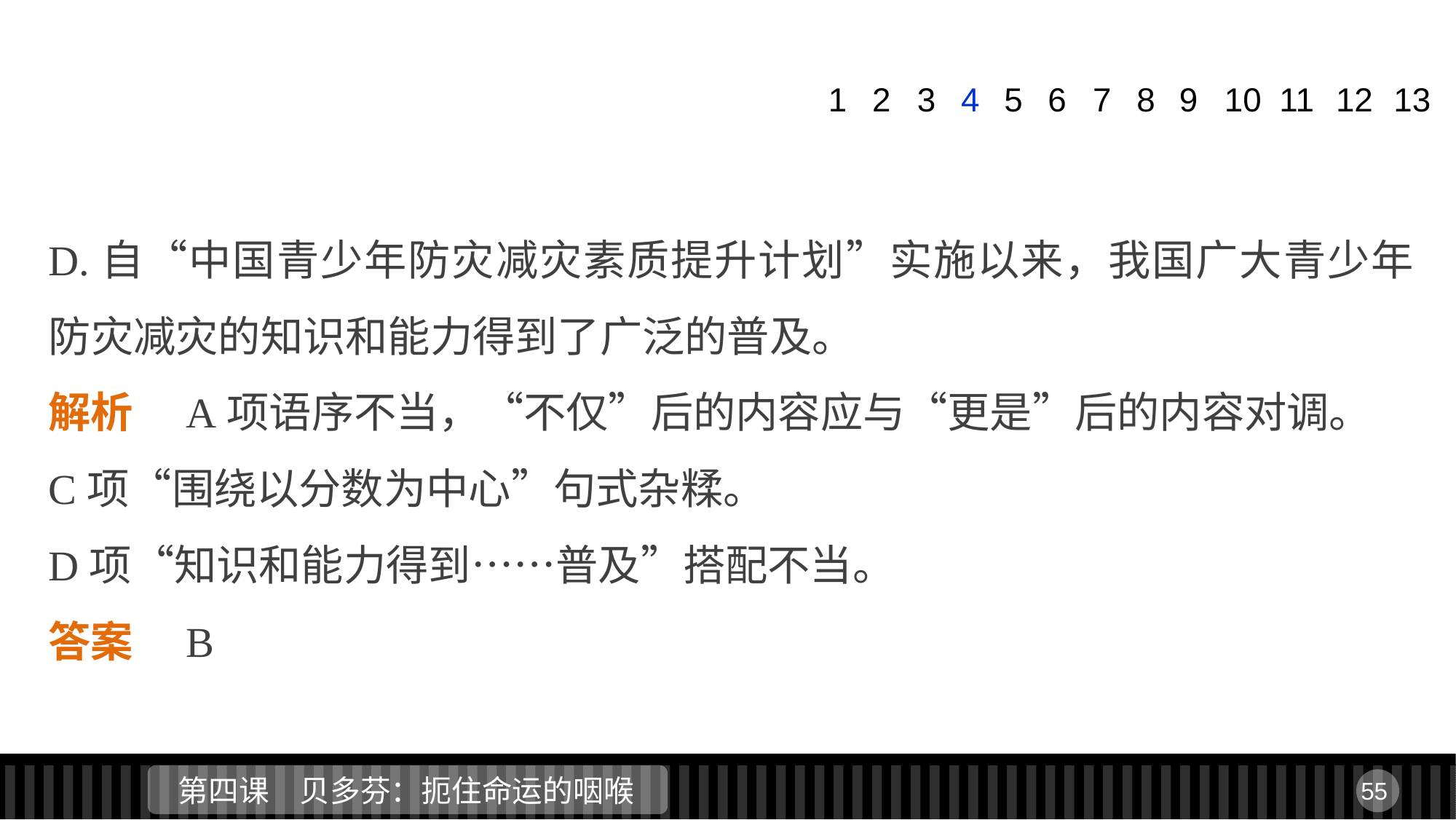

1
2
3
4
5
6
7
8
9
11
12
13
10
D.自“中国青少年防灾减灾素质提升计划”实施以来，我国广大青少年防灾减灾的知识和能力得到了广泛的普及。
解析　A项语序不当，“不仅”后的内容应与“更是”后的内容对调。
C项“围绕以分数为中心”句式杂糅。
D项“知识和能力得到……普及”搭配不当。
答案　B